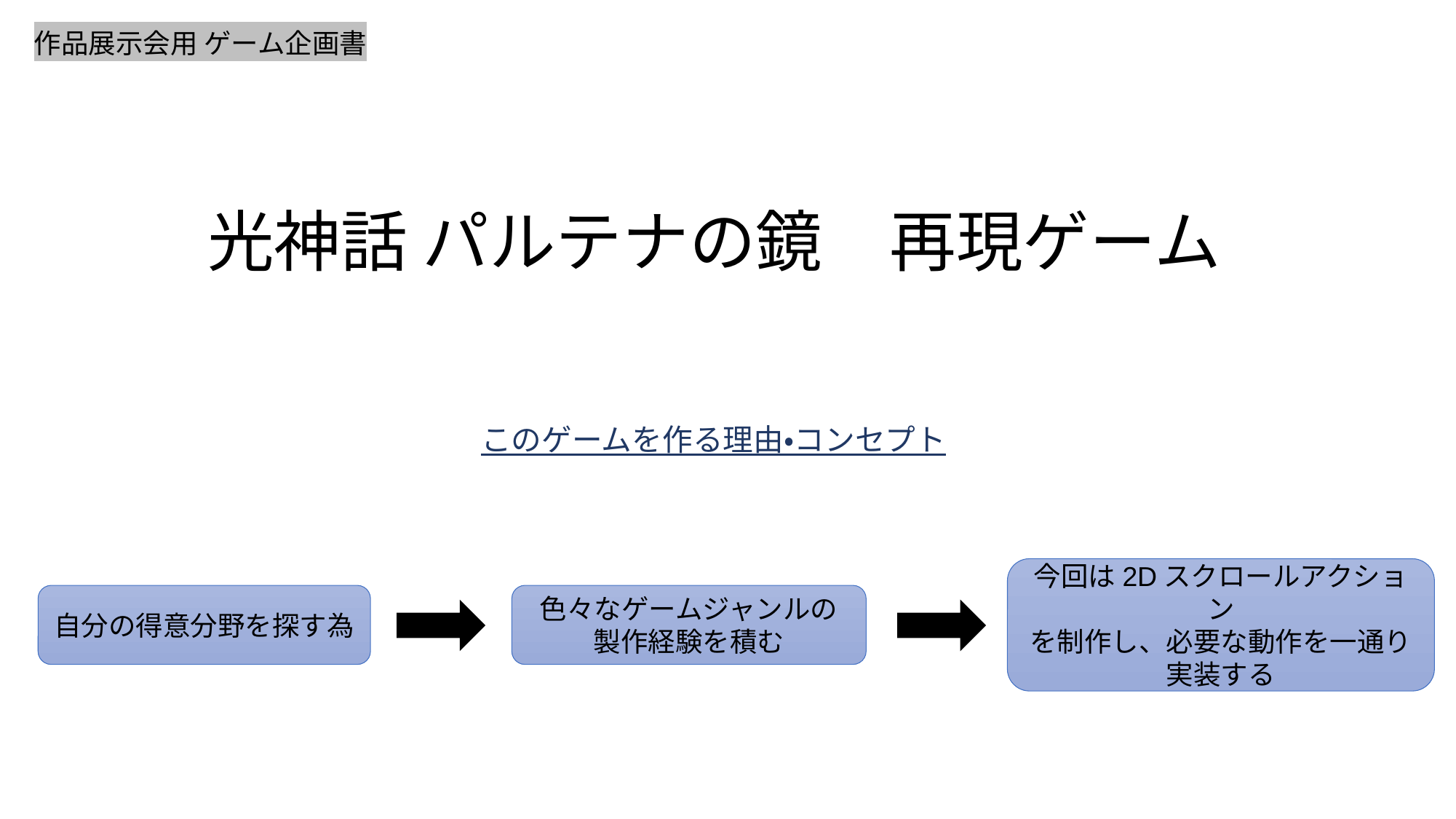

作品展示会用 ゲーム企画書
光神話 パルテナの鏡　再現ゲーム
このゲームを作る理由・コンセプト
今回は2Dスクロールアクション
を制作し、必要な動作を一通り
実装する
色々なゲームジャンルの製作経験を積む
自分の得意分野を探す為